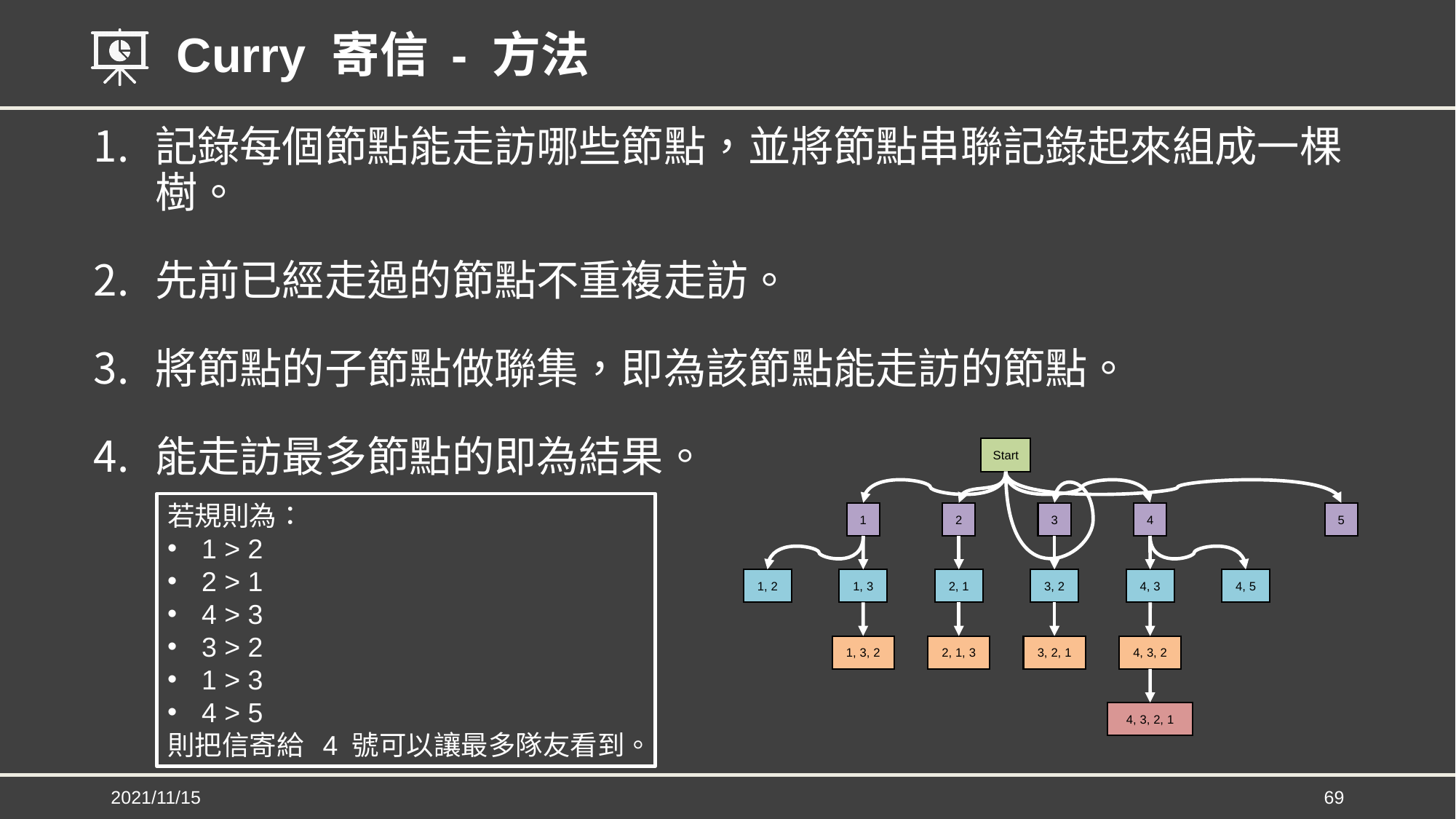

# Curry 寄信 - 方法
記錄每個節點能走訪哪些節點，並將節點串聯記錄起來組成一棵樹。
先前已經走過的節點不重複走訪。
將節點的子節點做聯集，即為該節點能走訪的節點。
能走訪最多節點的即為結果。
Start
1
2
3
4
5
1, 2
1, 3
2, 1
3, 2
4, 3
4, 5
1, 3, 2
2, 1, 3
3, 2, 1
4, 3, 2
4, 3, 2, 1
若規則為：
1 > 2
2 > 1
4 > 3
3 > 2
1 > 3
4 > 5
則把信寄給  4 號可以讓最多隊友看到。
2021/11/15

69